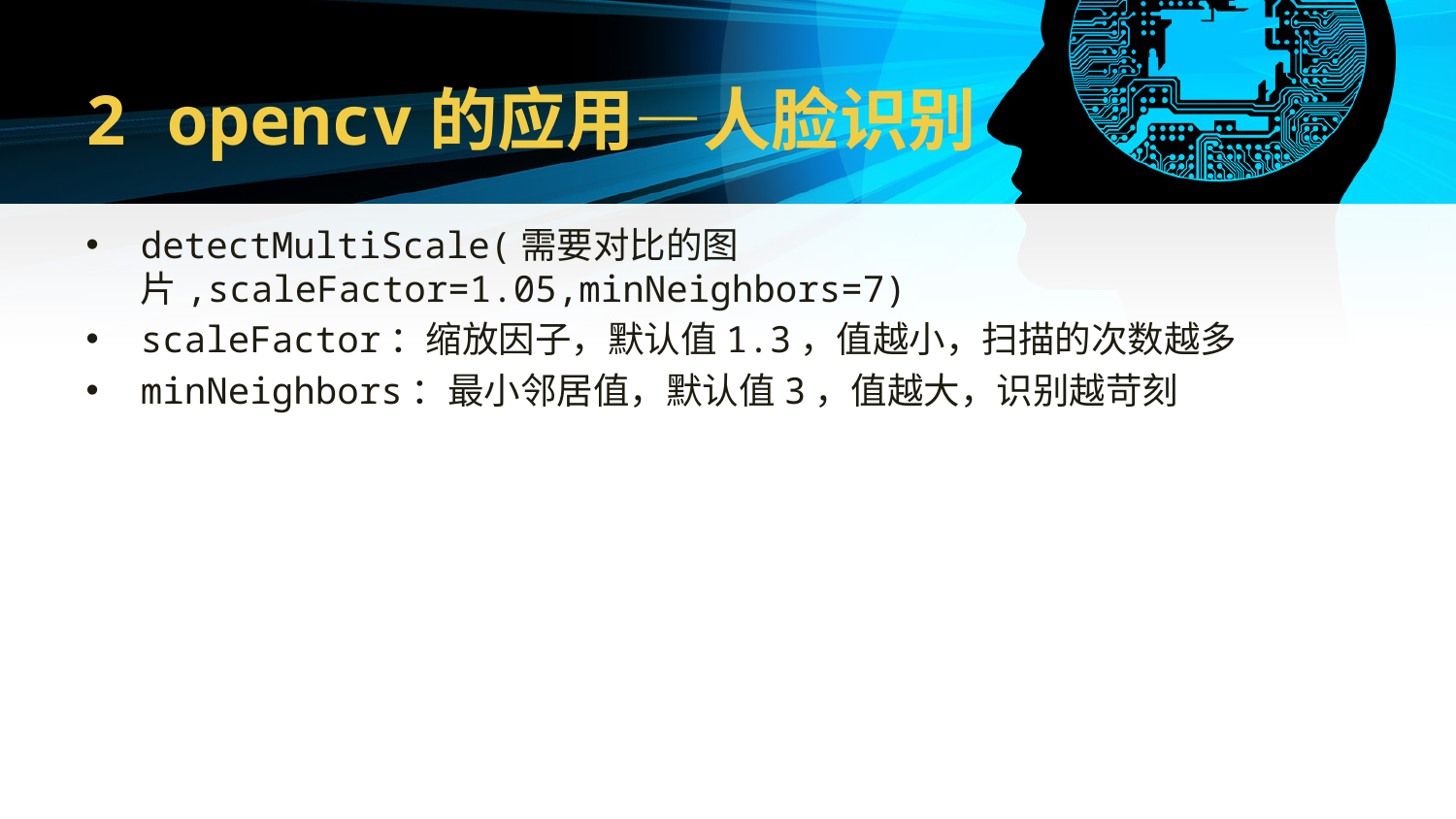

# 2 opencv的应用—人脸识别
detectMultiScale(需要对比的图片,scaleFactor=1.05,minNeighbors=7)
scaleFactor：缩放因子，默认值1.3，值越小，扫描的次数越多
minNeighbors：最小邻居值，默认值3，值越大，识别越苛刻